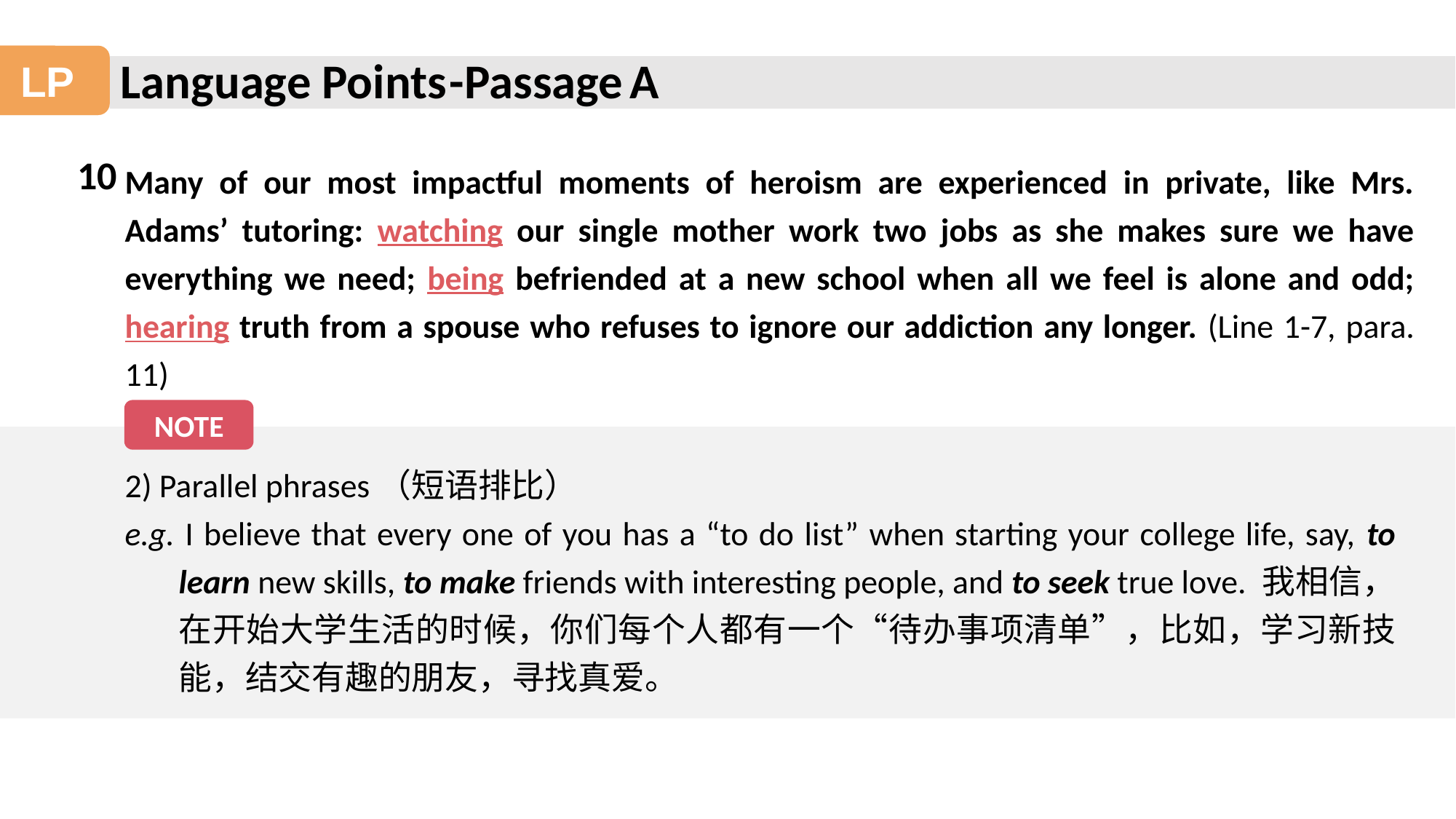

Language Points
-Passage A
LP

10
Many of our most impactful moments of heroism are experienced in private, like Mrs. Adams’ tutoring: watching our single mother work two jobs as she makes sure we have everything we need; being befriended at a new school when all we feel is alone and odd; hearing truth from a spouse who refuses to ignore our addiction any longer. (Line 1-7, para. 11)
NOTE

2) Parallel phrases（短语排比）
e.g. I believe that every one of you has a “to do list” when starting your college life, say, to learn new skills, to make friends with interesting people, and to seek true love. 我相信，在开始大学生活的时候，你们每个人都有一个“待办事项清单”，比如，学习新技能，结交有趣的朋友，寻找真爱。